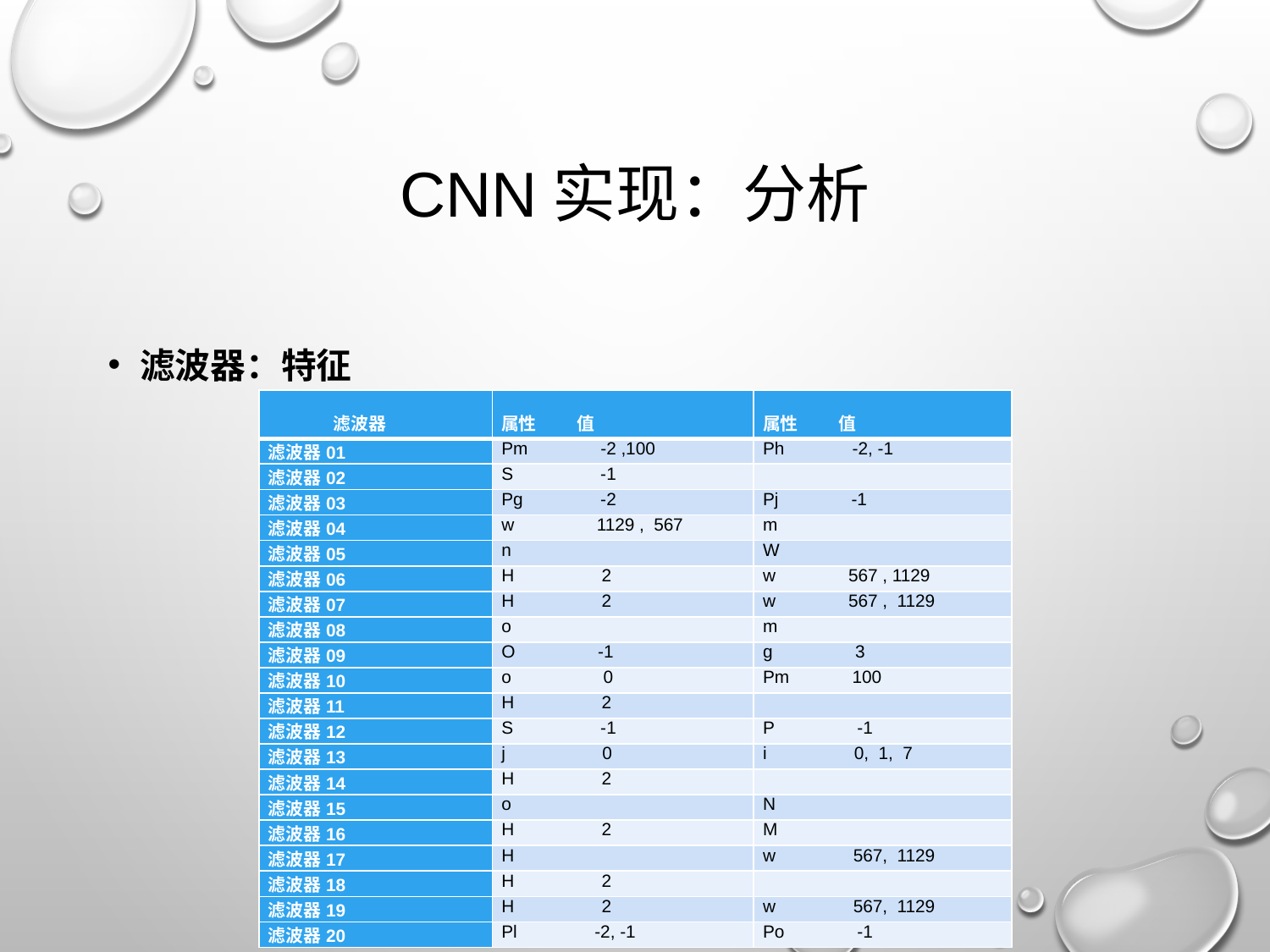

# CNN实现：分析
滤波器：特征
| 滤波器 | 属性          值 | 属性          值 |
| --- | --- | --- |
| 滤波器01 | Pm               -2 ,100 | Ph              -2, -1 |
| 滤波器02 | S                  -1 |  |
| 滤波器03 | Pg                -2 | Pj               -1 |
| 滤波器04 | w                 1129 ,  567 | m |
| 滤波器05 | n | W |
| 滤波器06 | H                  2 | w               567 , 1129 |
| 滤波器07 | H                  2 | w               567 ,  1129 |
| 滤波器08 | o | m |
| 滤波器09 | O                 -1 | g                 3 |
| 滤波器10 | o                   0 | Pm             100 |
| 滤波器11 | H                  2 |  |
| 滤波器12 | S                  -1 | P                 -1 |
| 滤波器13 | j                    0 | i                  0,  1,  7 |
| 滤波器14 | H                  2 |  |
| 滤波器15 | o | N |
| 滤波器16 | H                  2 | M |
| 滤波器17 | H | w                567,  1129 |
| 滤波器18 | H                  2 |  |
| 滤波器19 | H                2 | w                567,  1129 |
| 滤波器20 | Pl                -2, -1 | Po               -1 |